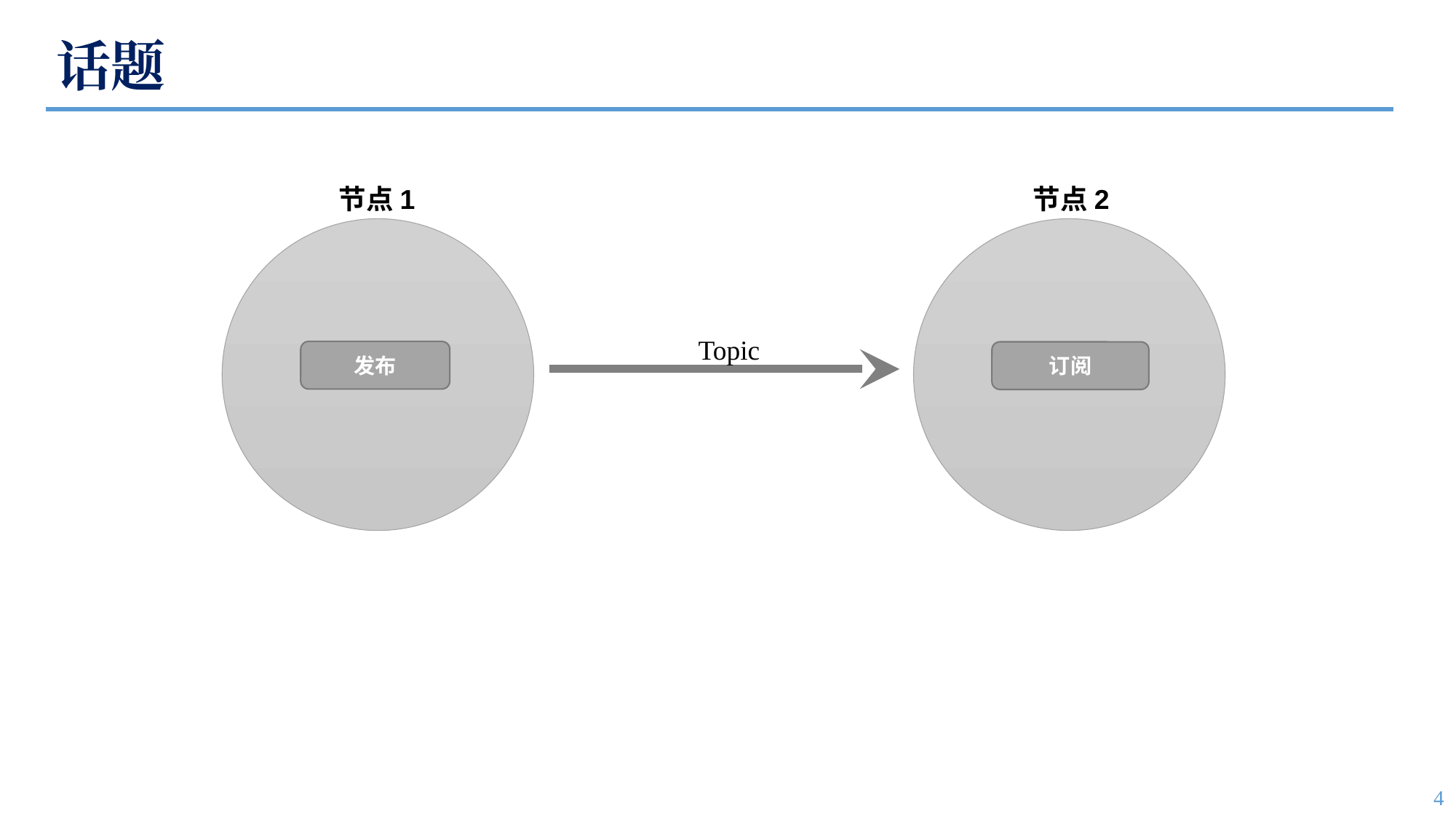

# 话题
节点1
节点2

Topic
发布
订阅
4